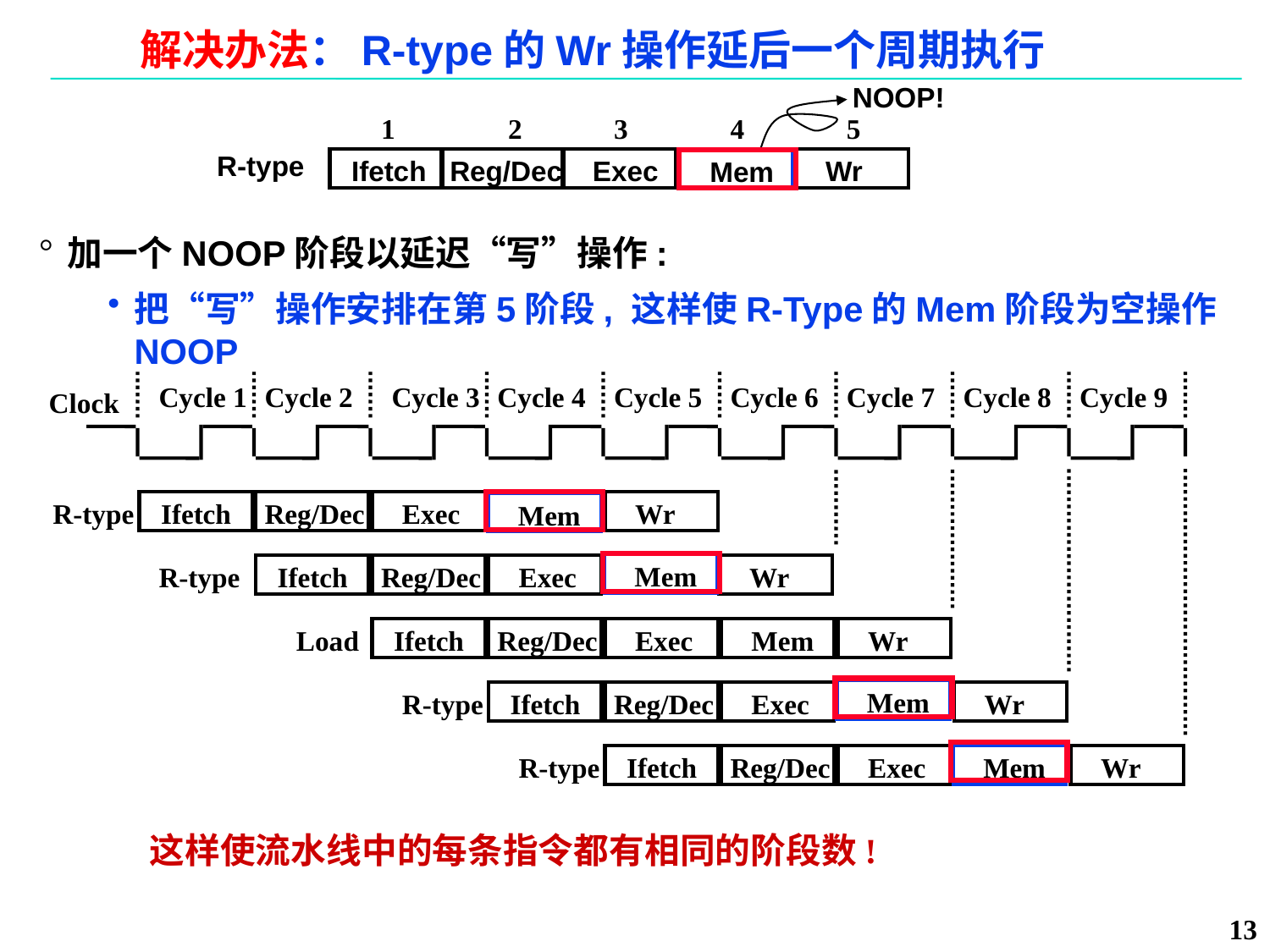

# 解决办法：R-type的Wr操作延后一个周期执行
NOOP!

1
2
3
4
5
R-type
Ifetch

Reg/Dec

Exec

Wr

Mem

加一个NOOP阶段以延迟“写”操作:
把“写”操作安排在第5阶段, 这样使R-Type的Mem阶段为空操作NOOP

Cycle 1
Cycle 2
Cycle 3
Cycle 4
Cycle 5
Cycle 6
Cycle 7
Cycle 8
Cycle 9
Clock

R-type
Ifetch

Reg/Dec

Exec

Wr

Mem

Mem

R-type
Ifetch

Reg/Dec

Exec

Wr

Load
Ifetch

Reg/Dec

Exec

Mem

Wr

Mem

R-type
Ifetch

Reg/Dec

Exec

Wr

R-type
Ifetch

Reg/Dec

Exec

Wr

Mem

这样使流水线中的每条指令都有相同的阶段数!